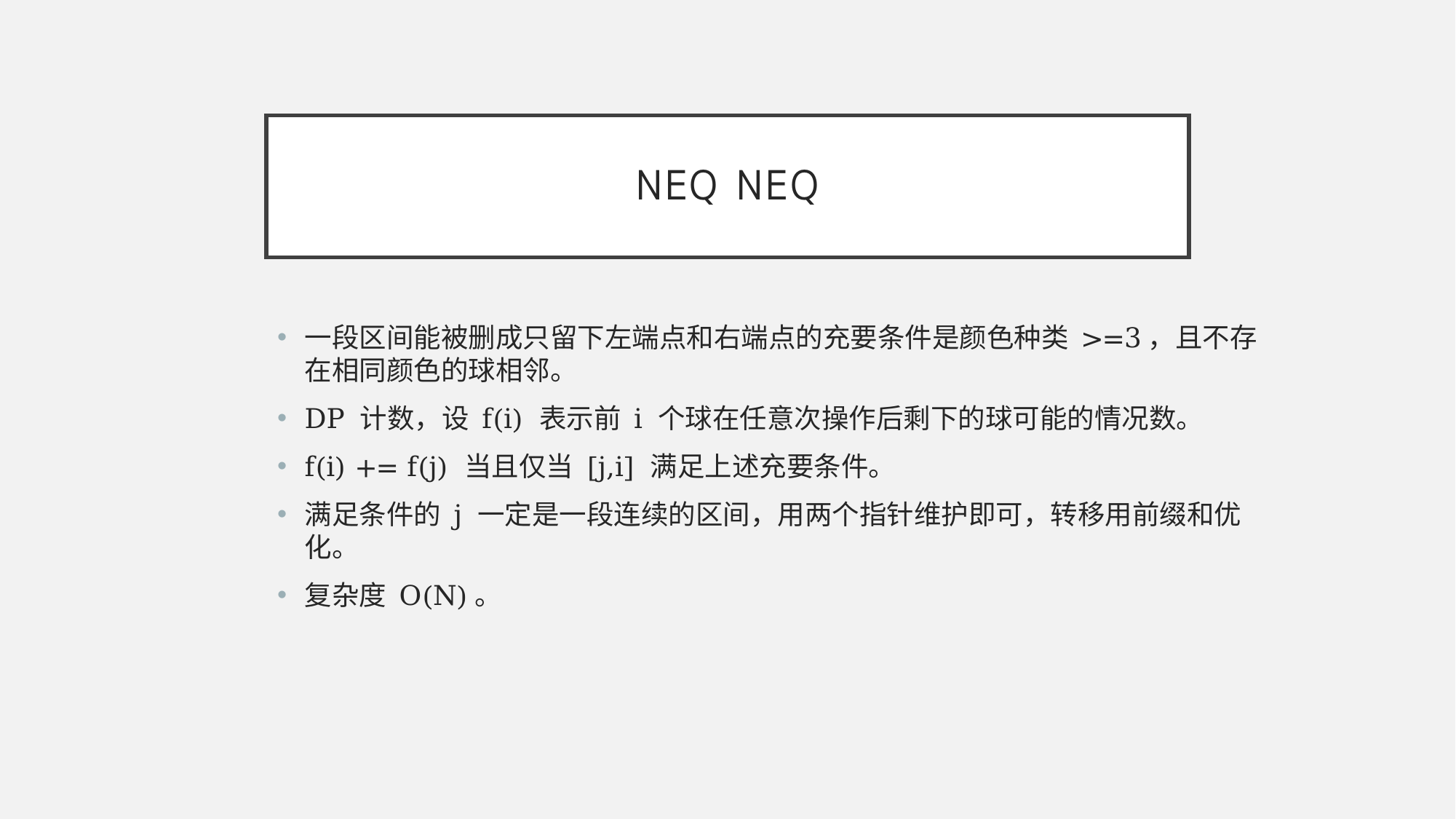

# NEQ NEQ
一段区间能被删成只留下左端点和右端点的充要条件是颜色种类 >=3，且不存在相同颜色的球相邻。
DP 计数，设 f(i) 表示前 i 个球在任意次操作后剩下的球可能的情况数。
f(i) += f(j) 当且仅当 [j,i] 满足上述充要条件。
满足条件的 j 一定是一段连续的区间，用两个指针维护即可，转移用前缀和优化。
复杂度 O(N)。